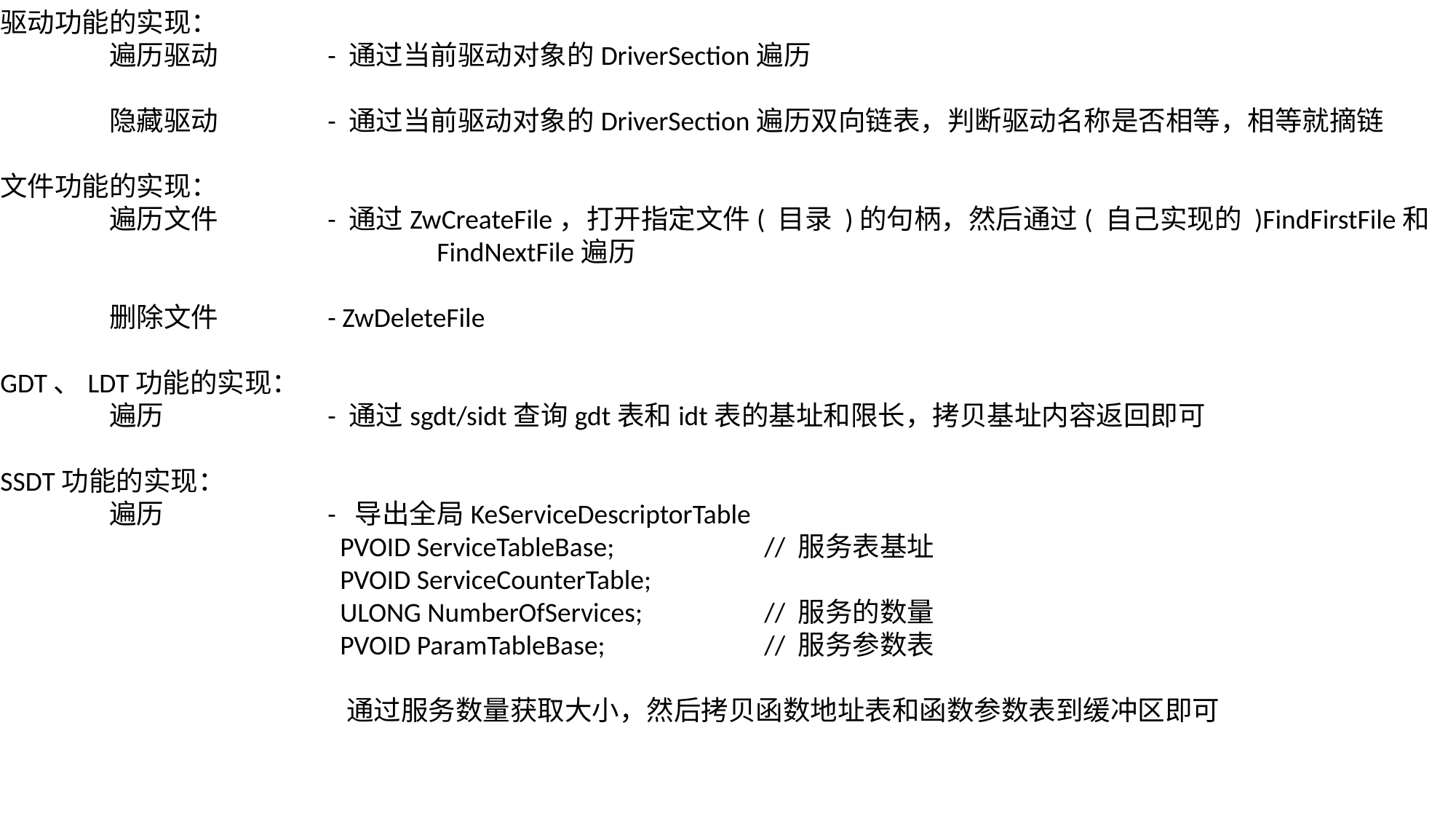

驱动功能的实现：
	遍历驱动	- 通过当前驱动对象的DriverSection遍历

	隐藏驱动	- 通过当前驱动对象的DriverSection遍历双向链表，判断驱动名称是否相等，相等就摘链

文件功能的实现：
	遍历文件	- 通过ZwCreateFile，打开指定文件( 目录 )的句柄，然后通过( 自己实现的 )FindFirstFile和				FindNextFile遍历

	删除文件	- ZwDeleteFile

GDT、LDT功能的实现：
	遍历		- 通过sgdt/sidt查询gdt表和idt表的基址和限长，拷贝基址内容返回即可

SSDT功能的实现：
	遍历		-  导出全局KeServiceDescriptorTable
			  PVOID ServiceTableBase;		// 服务表基址
			  PVOID ServiceCounterTable;
			  ULONG NumberOfServices;		// 服务的数量
			  PVOID ParamTableBase;		// 服务参数表

			  通过服务数量获取大小，然后拷贝函数地址表和函数参数表到缓冲区即可